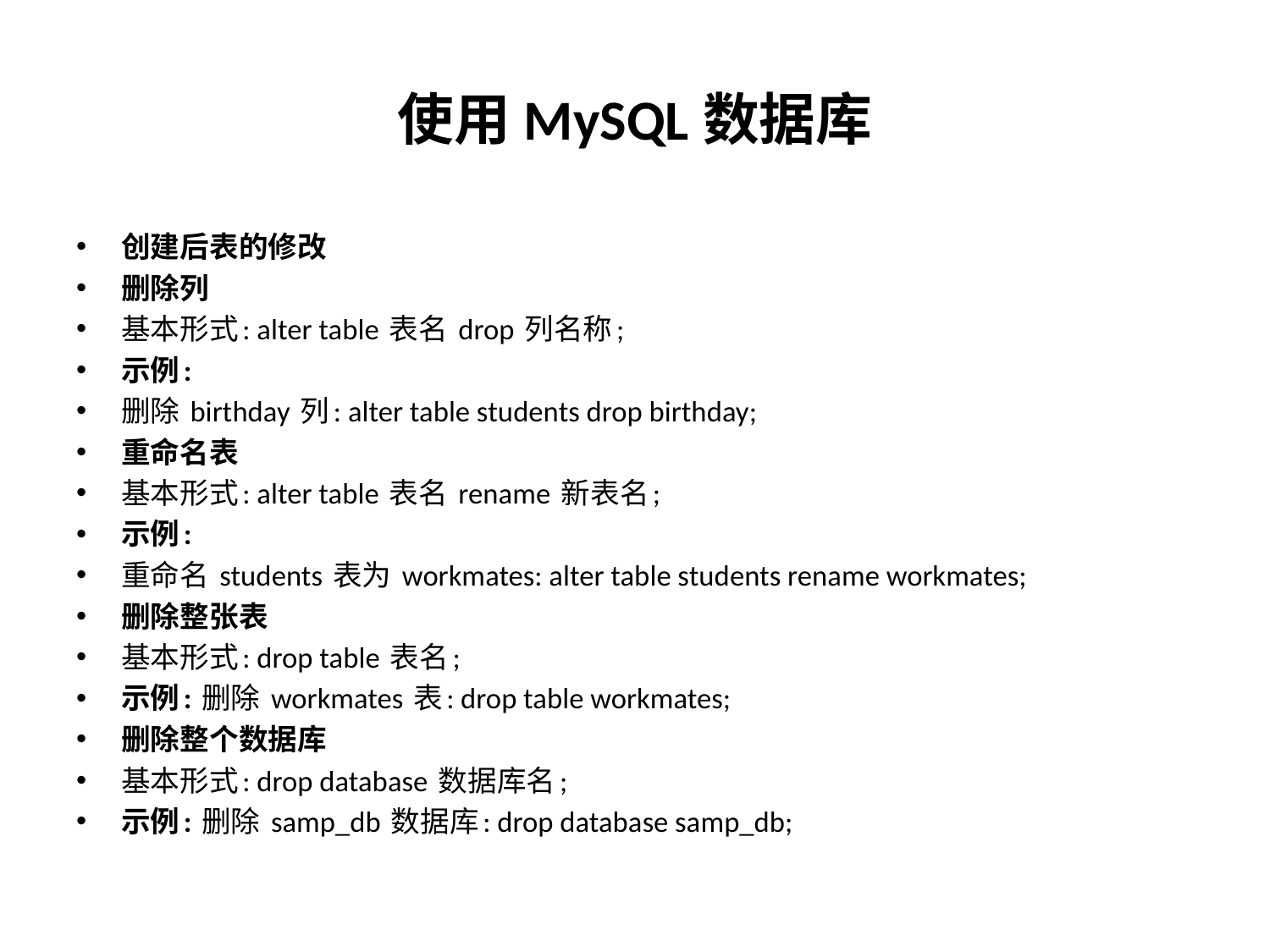

# 使用MySQL数据库
创建后表的修改
删除列
基本形式: alter table 表名 drop 列名称;
示例:
删除 birthday 列: alter table students drop birthday;
重命名表
基本形式: alter table 表名 rename 新表名;
示例:
重命名 students 表为 workmates: alter table students rename workmates;
删除整张表
基本形式: drop table 表名;
示例: 删除 workmates 表: drop table workmates;
删除整个数据库
基本形式: drop database 数据库名;
示例: 删除 samp_db 数据库: drop database samp_db;